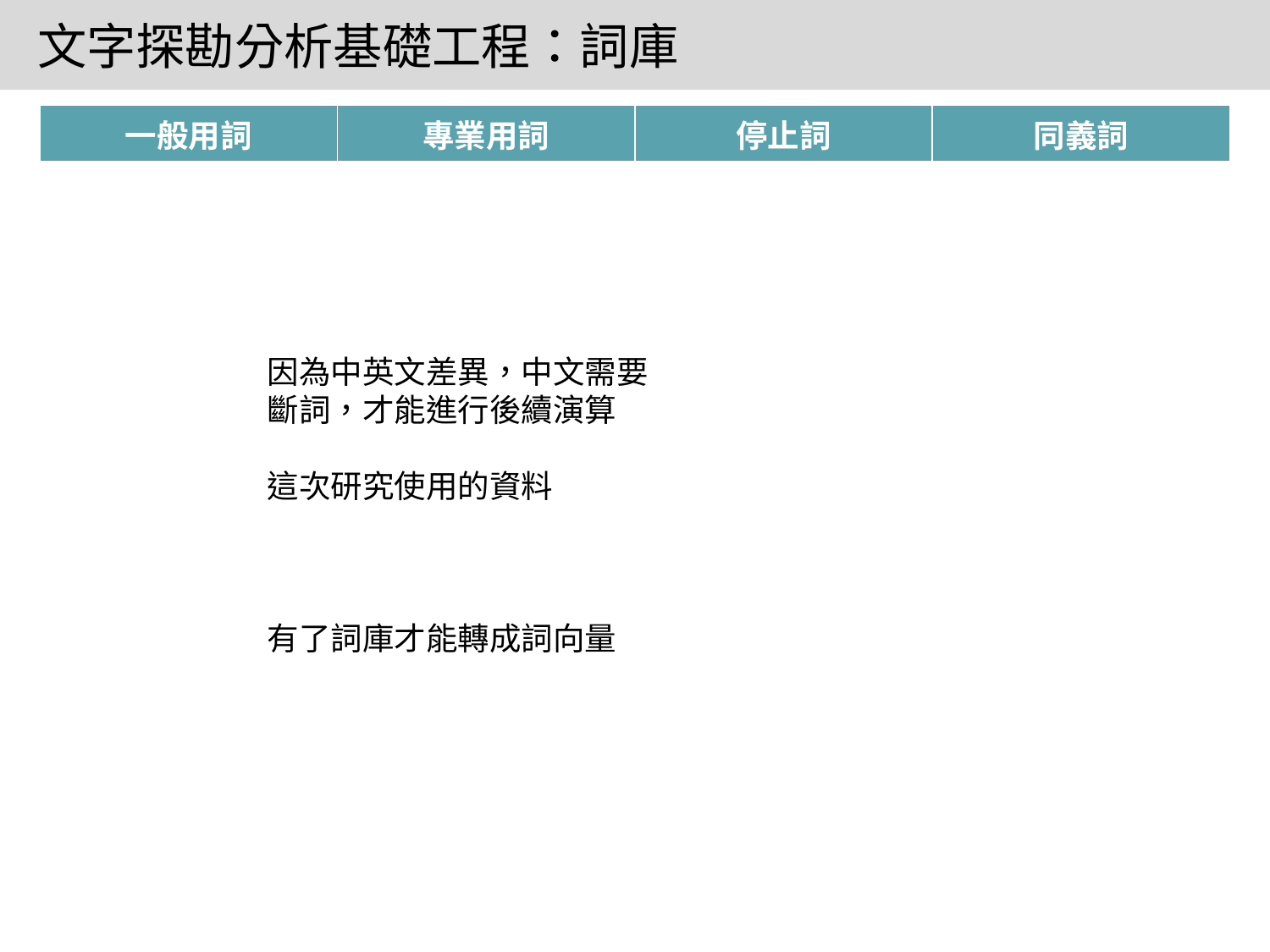

# 文字探勘分析基礎工程：詞庫
| 一般用詞 | 專業用詞 | 停止詞 | 同義詞 |
| --- | --- | --- | --- |
因為中英文差異，中文需要斷詞，才能進行後續演算

這次研究使用的資料

有了詞庫才能轉成詞向量